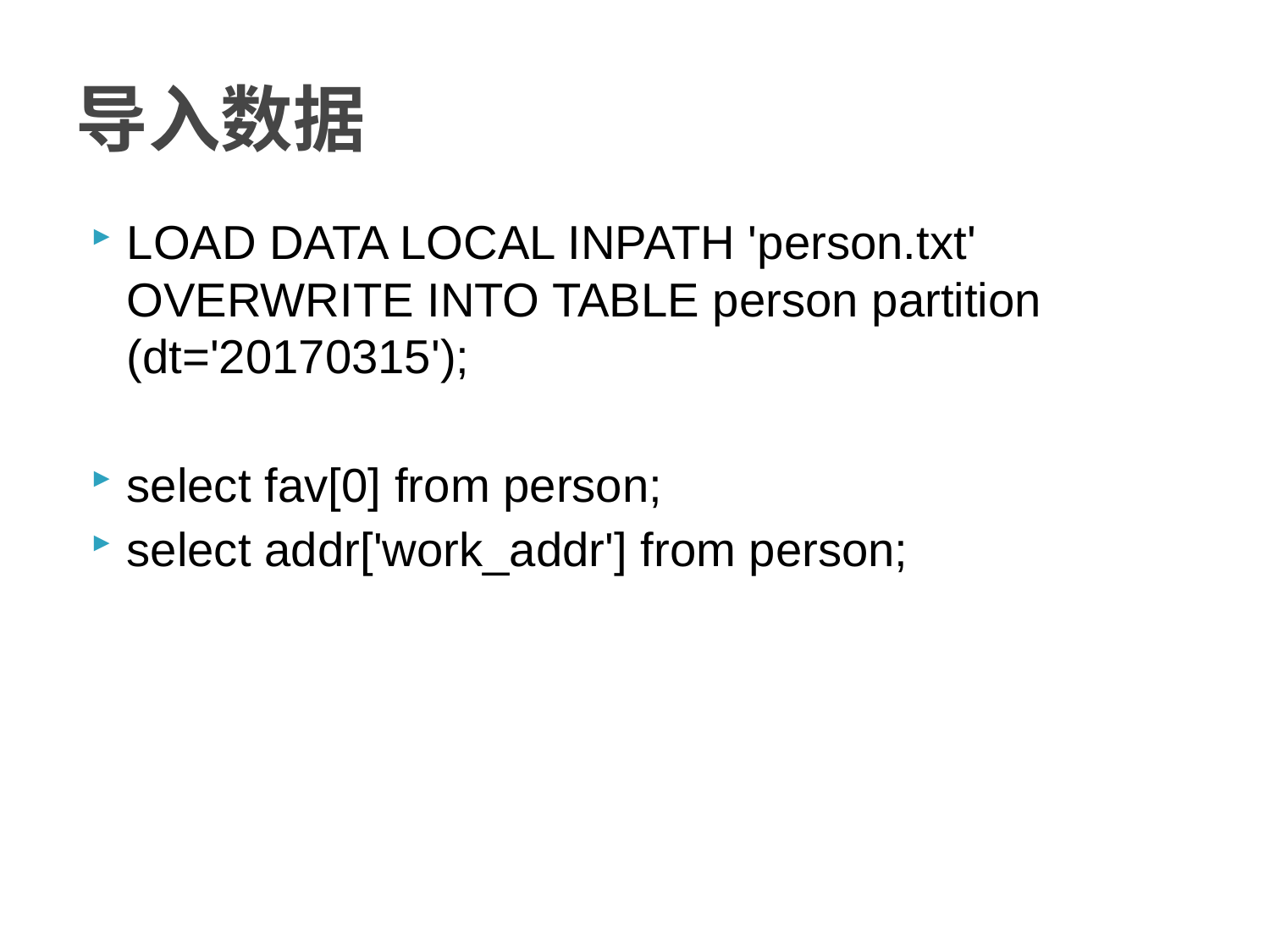

# 导入数据
LOAD DATA LOCAL INPATH 'person.txt' OVERWRITE INTO TABLE person partition (dt='20170315');

select fav[0] from person;
select addr['work_addr'] from person;